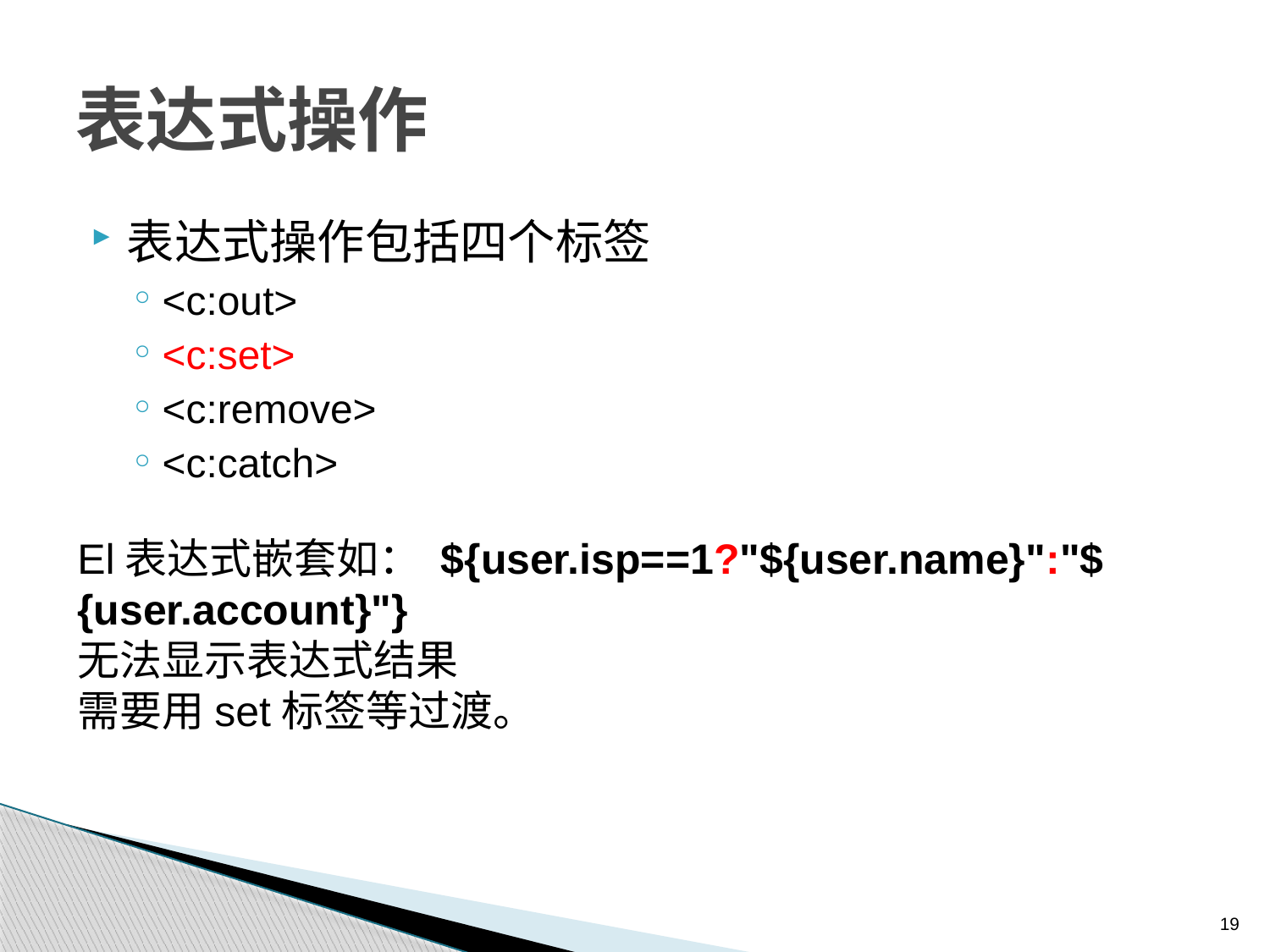

# 表达式操作
表达式操作包括四个标签
<c:out>
<c:set>
<c:remove>
<c:catch>
El表达式嵌套如： ${user.isp==1?"${user.name}":"${user.account}"}
无法显示表达式结果
需要用set标签等过渡。
19